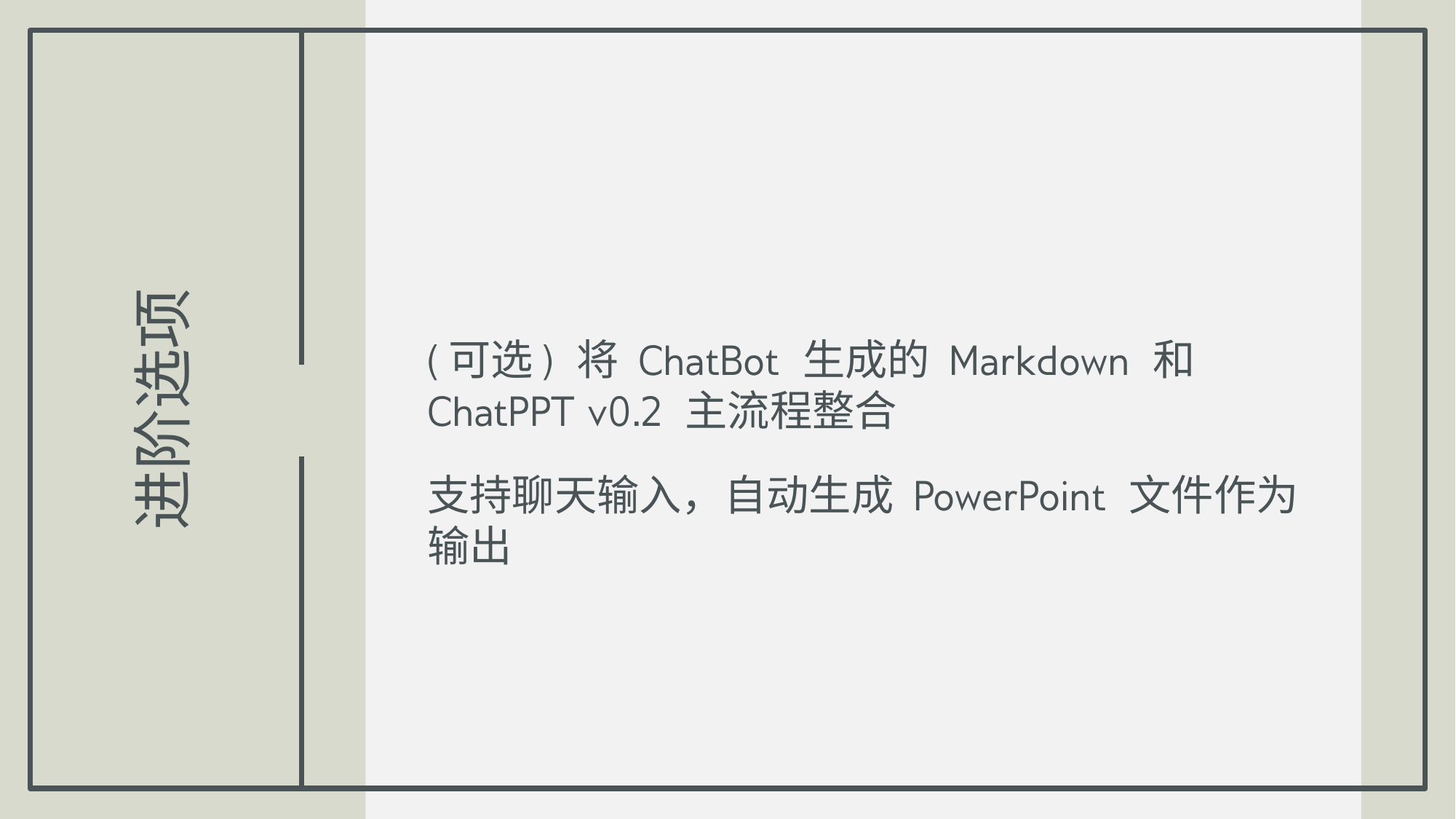

(可选) 将 ChatBot 生成的 Markdown 和 ChatPPT v0.2 主流程整合
支持聊天输入，自动生成 PowerPoint 文件作为输出
# 进阶选项